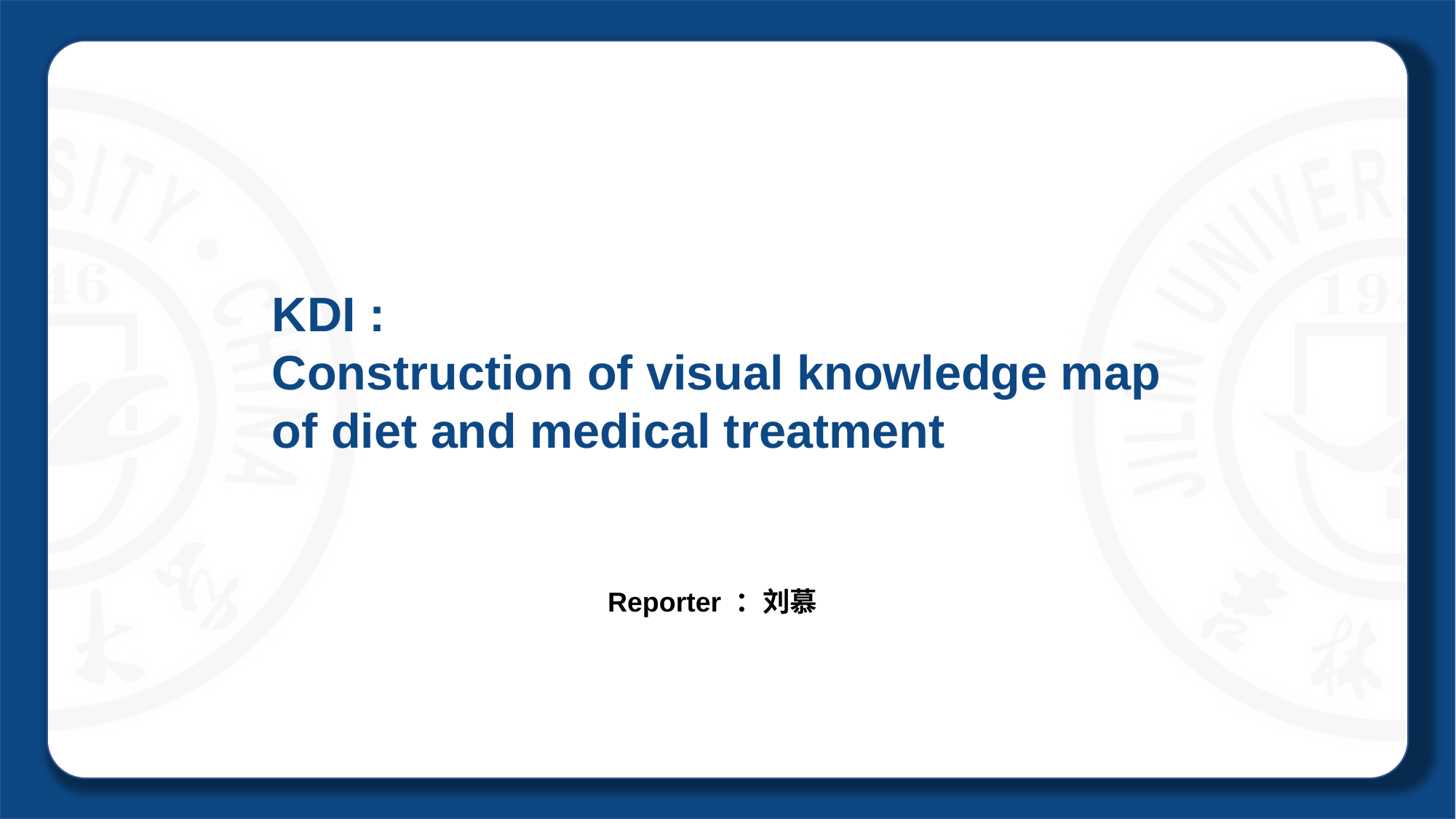

KDI :
Construction of visual knowledge map of diet and medical treatment
Reporter ：刘慕